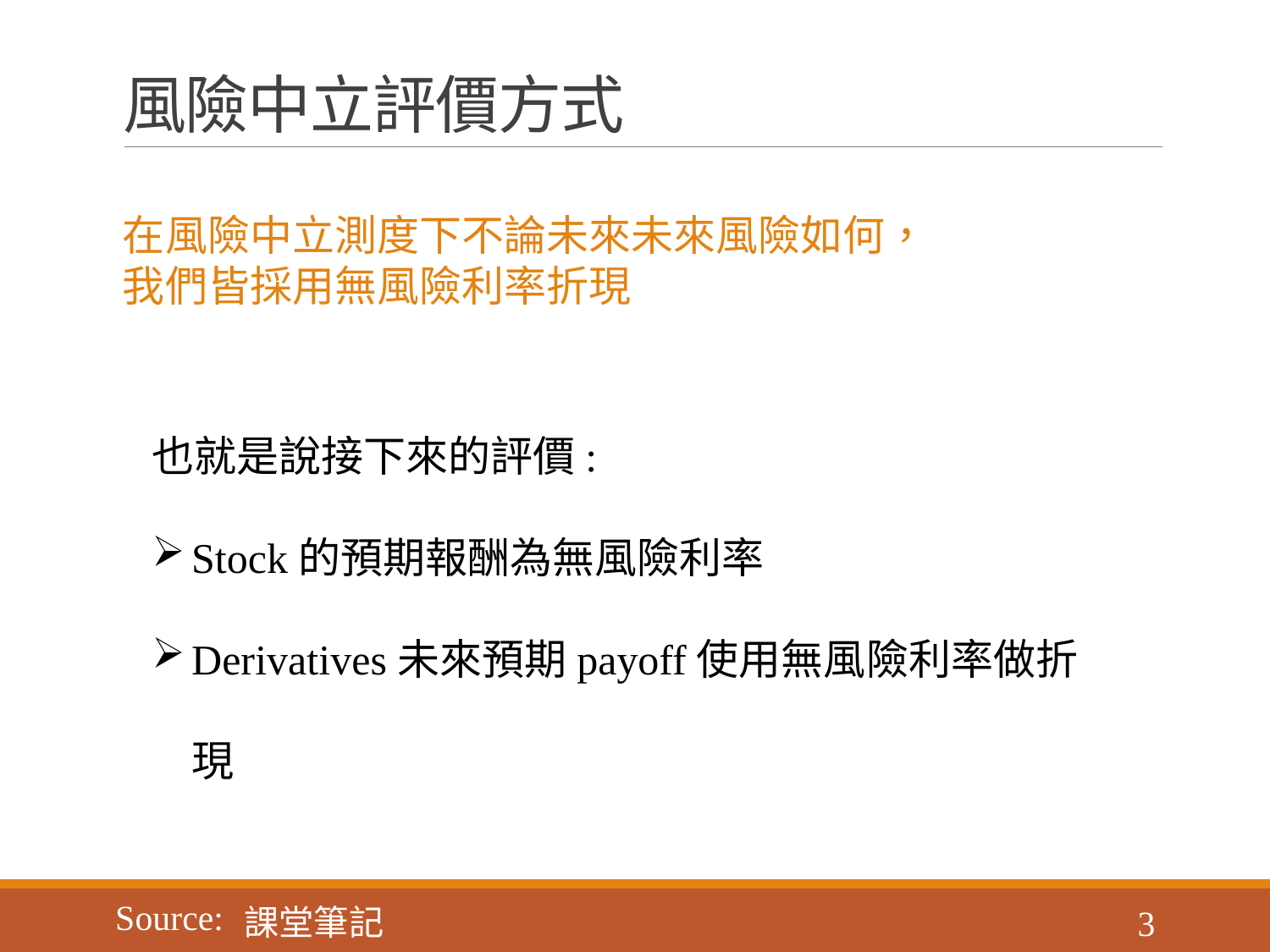

# 風險中立評價方式
在風險中立測度下不論未來未來風險如何，我們皆採用無風險利率折現
也就是說接下來的評價:
Stock的預期報酬為無風險利率
Derivatives未來預期payoff使用無風險利率做折現
3
課堂筆記